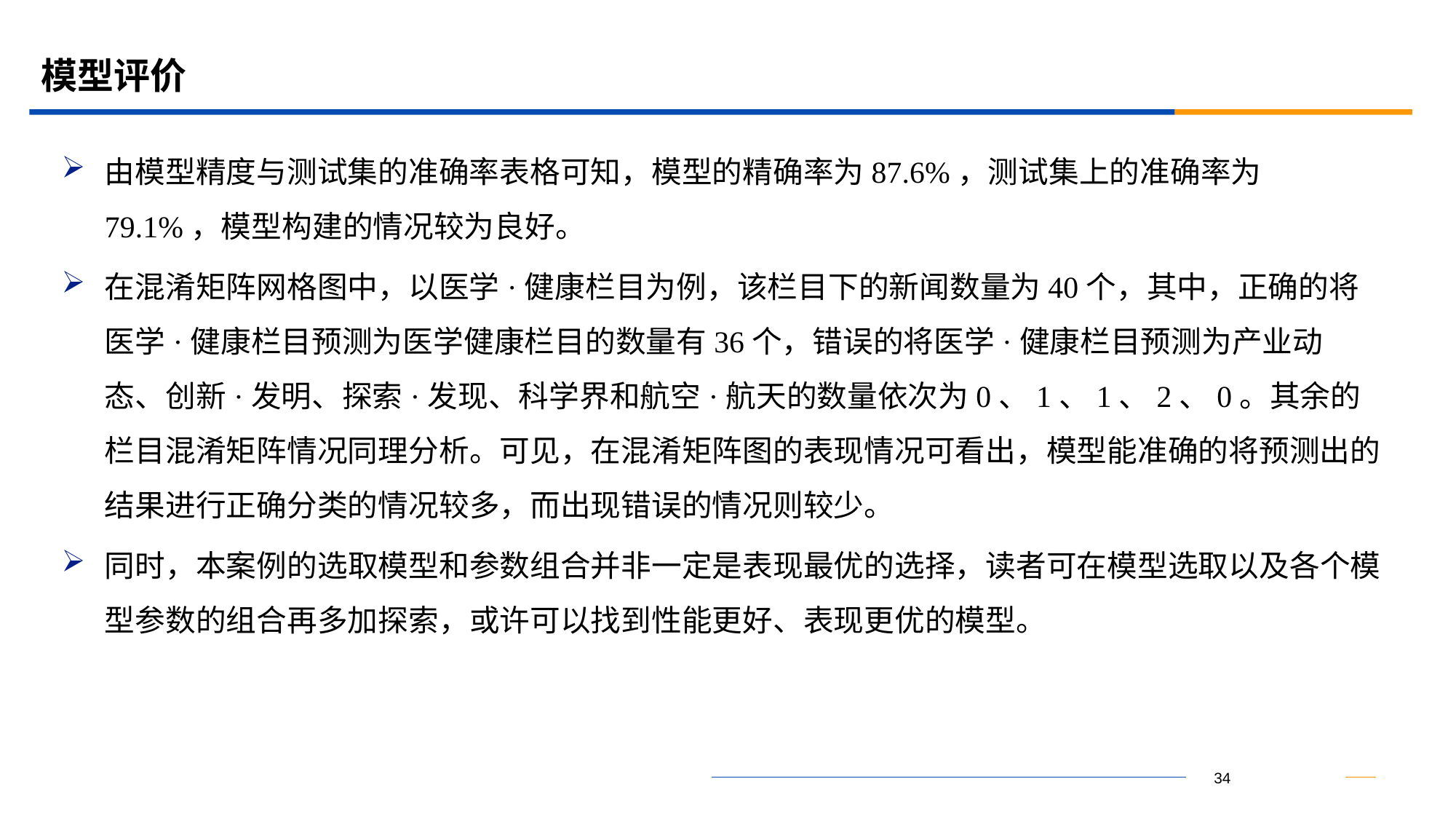

# 模型评价
由模型精度与测试集的准确率表格可知，模型的精确率为87.6%，测试集上的准确率为79.1%，模型构建的情况较为良好。
在混淆矩阵网格图中，以医学·健康栏目为例，该栏目下的新闻数量为40个，其中，正确的将医学·健康栏目预测为医学健康栏目的数量有36个，错误的将医学·健康栏目预测为产业动态、创新·发明、探索·发现、科学界和航空·航天的数量依次为0、1、1、2、0。其余的栏目混淆矩阵情况同理分析。可见，在混淆矩阵图的表现情况可看出，模型能准确的将预测出的结果进行正确分类的情况较多，而出现错误的情况则较少。
同时，本案例的选取模型和参数组合并非一定是表现最优的选择，读者可在模型选取以及各个模型参数的组合再多加探索，或许可以找到性能更好、表现更优的模型。